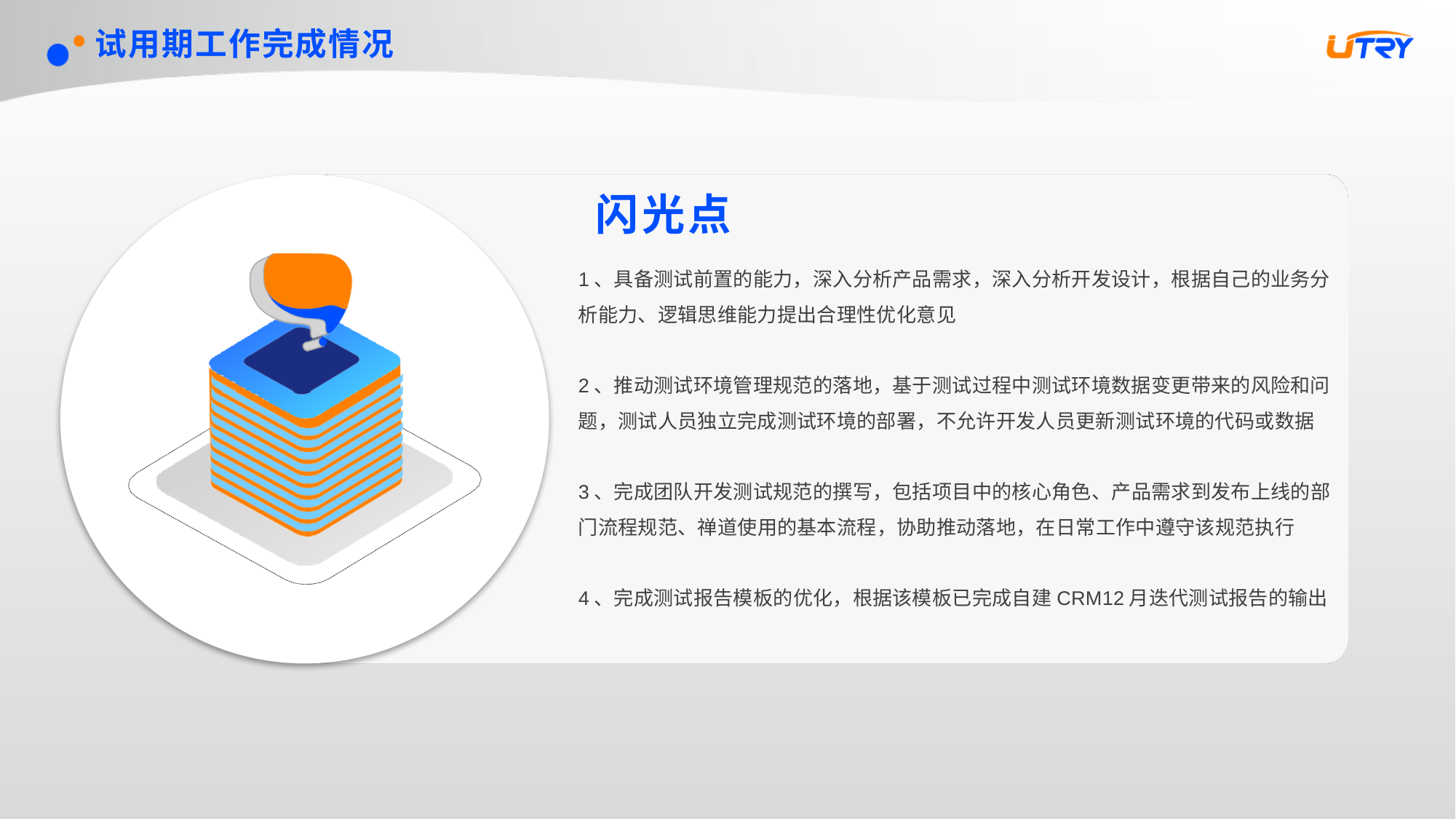

试用期工作完成情况

# 闪光点
1、具备测试前置的能力，深入分析产品需求，深入分析开发设计，根据自己的业务分析能力、逻辑思维能力提出合理性优化意见

2、推动测试环境管理规范的落地，基于测试过程中测试环境数据变更带来的风险和问题，测试人员独立完成测试环境的部署，不允许开发人员更新测试环境的代码或数据

3、完成团队开发测试规范的撰写，包括项目中的核心角色、产品需求到发布上线的部门流程规范、禅道使用的基本流程，协助推动落地，在日常工作中遵守该规范执行

4、完成测试报告模板的优化，根据该模板已完成自建CRM12月迭代测试报告的输出